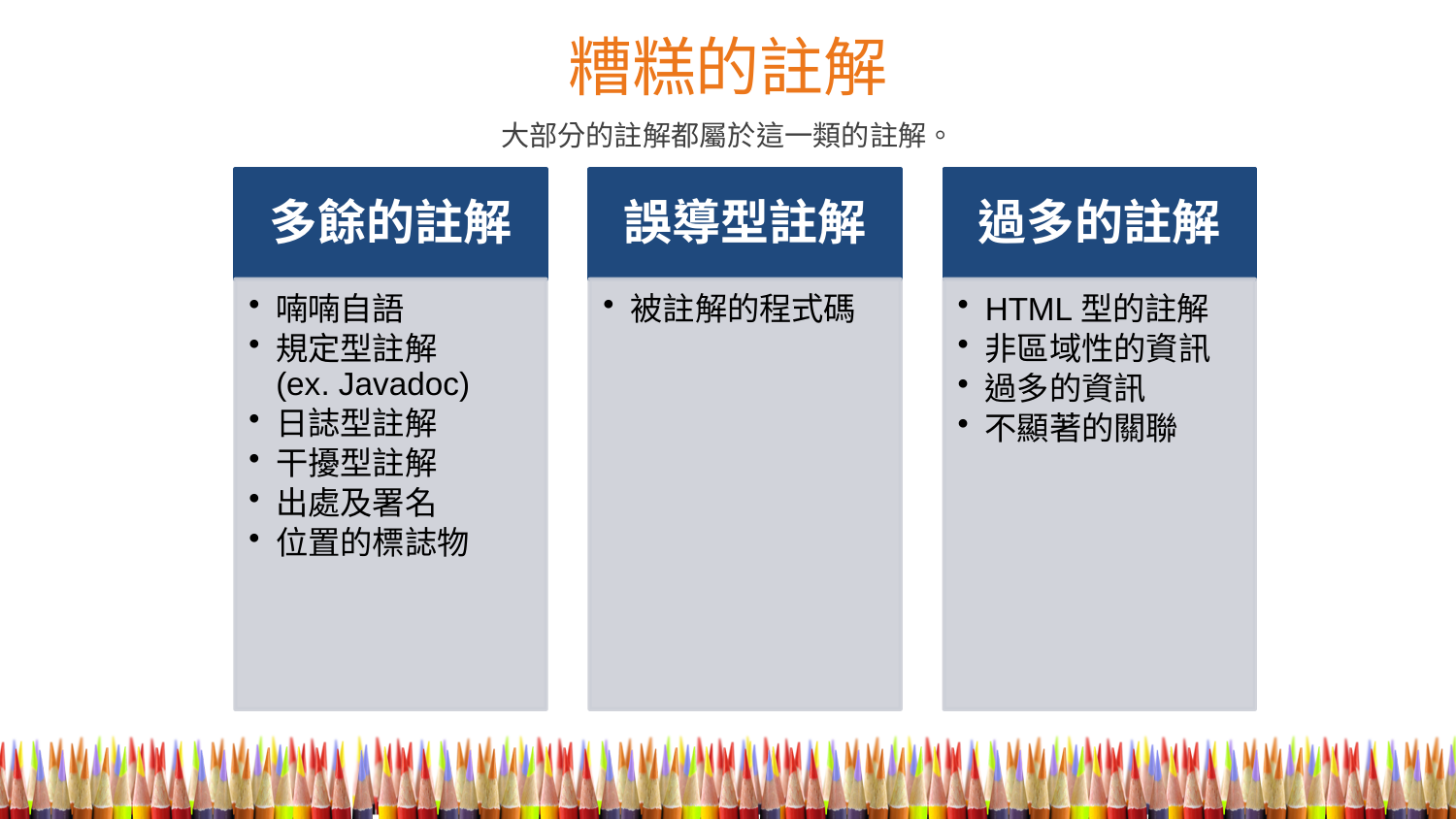

糟糕的註解
大部分的註解都屬於這一類的註解。
多餘的註解
喃喃自語
規定型註解      (ex. Javadoc)
日誌型註解
干擾型註解
出處及署名
位置的標誌物
誤導型註解
被註解的程式碼
過多的註解
HTML型的註解
非區域性的資訊
過多的資訊
不顯著的關聯